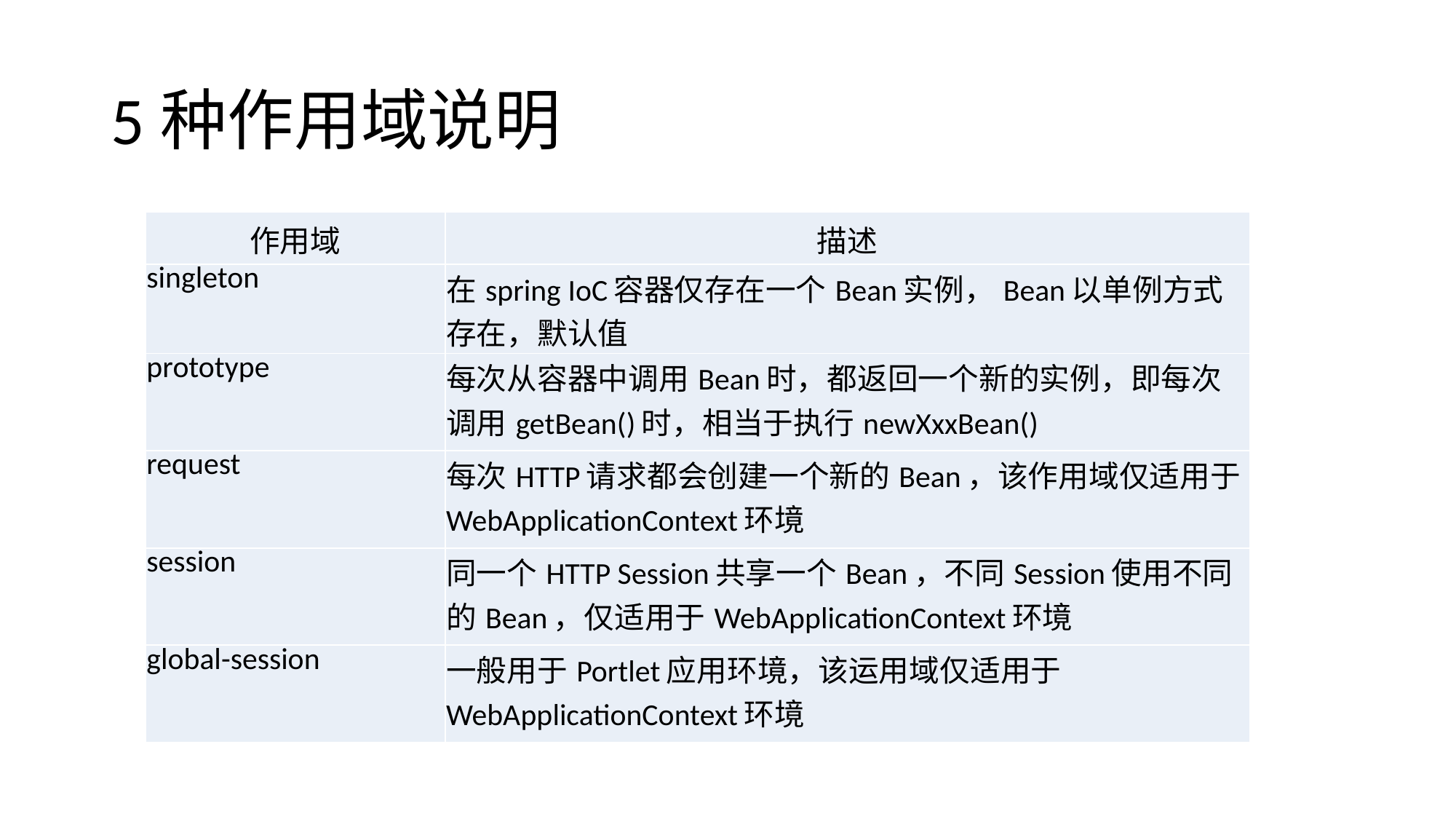

# 5种作用域说明
| 作用域 | 描述 |
| --- | --- |
| singleton | 在spring IoC容器仅存在一个Bean实例，Bean以单例方式存在，默认值 |
| prototype | 每次从容器中调用Bean时，都返回一个新的实例，即每次调用getBean()时，相当于执行newXxxBean() |
| request | 每次HTTP请求都会创建一个新的Bean，该作用域仅适用于WebApplicationContext环境 |
| session | 同一个HTTP Session共享一个Bean，不同Session使用不同的Bean，仅适用于WebApplicationContext环境 |
| global-session | 一般用于Portlet应用环境，该运用域仅适用于WebApplicationContext环境 |